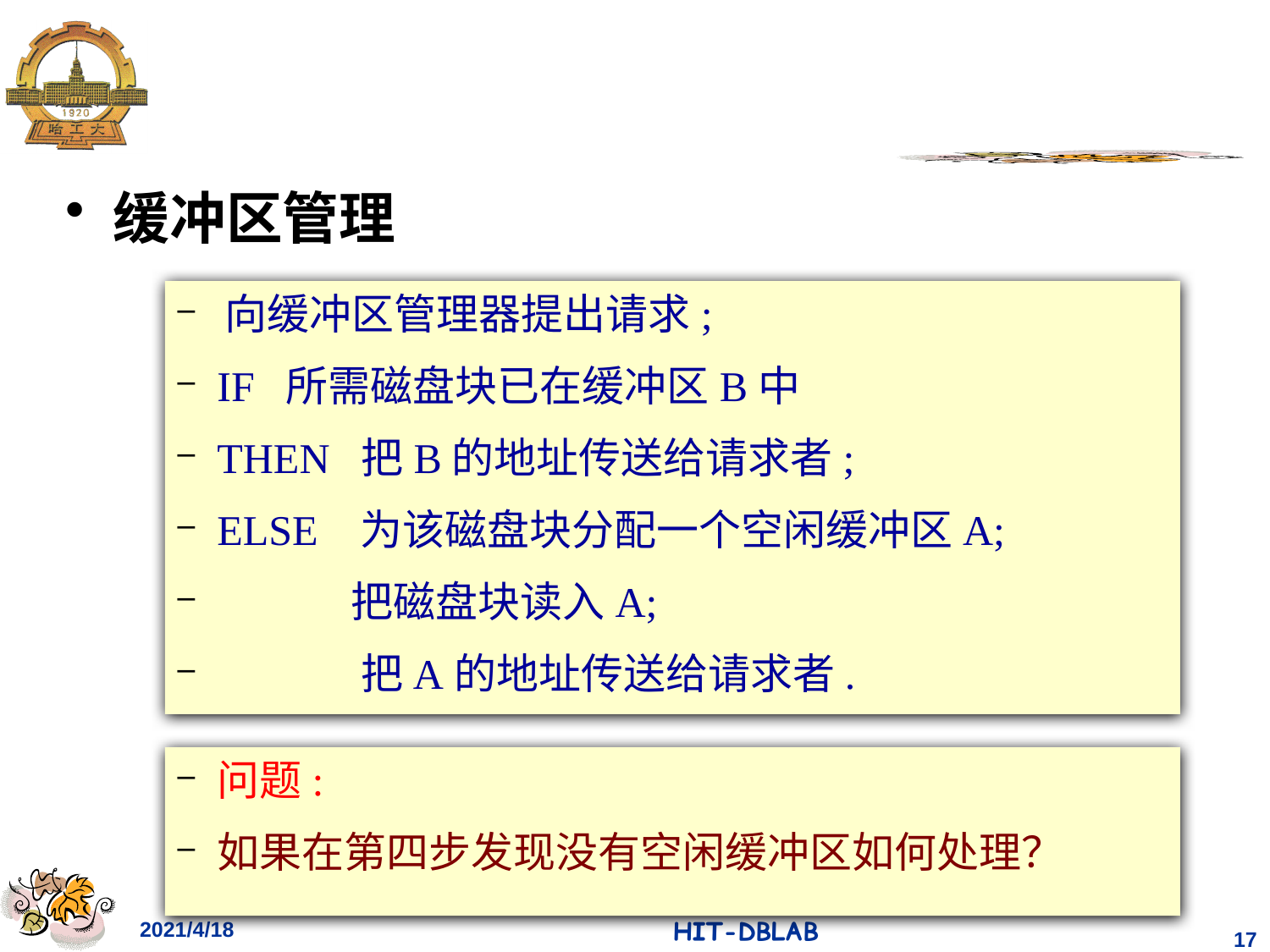

#
缓冲区管理
向缓冲区管理器提出请求;
IF  所需磁盘块已在缓冲区B中
THEN  把B的地址传送给请求者;
ELSE   为该磁盘块分配一个空闲缓冲区A;
             把磁盘块读入A;
              把A的地址传送给请求者.
问题:
如果在第四步发现没有空闲缓冲区如何处理？
2021/4/18
HIT-DBLAB
17